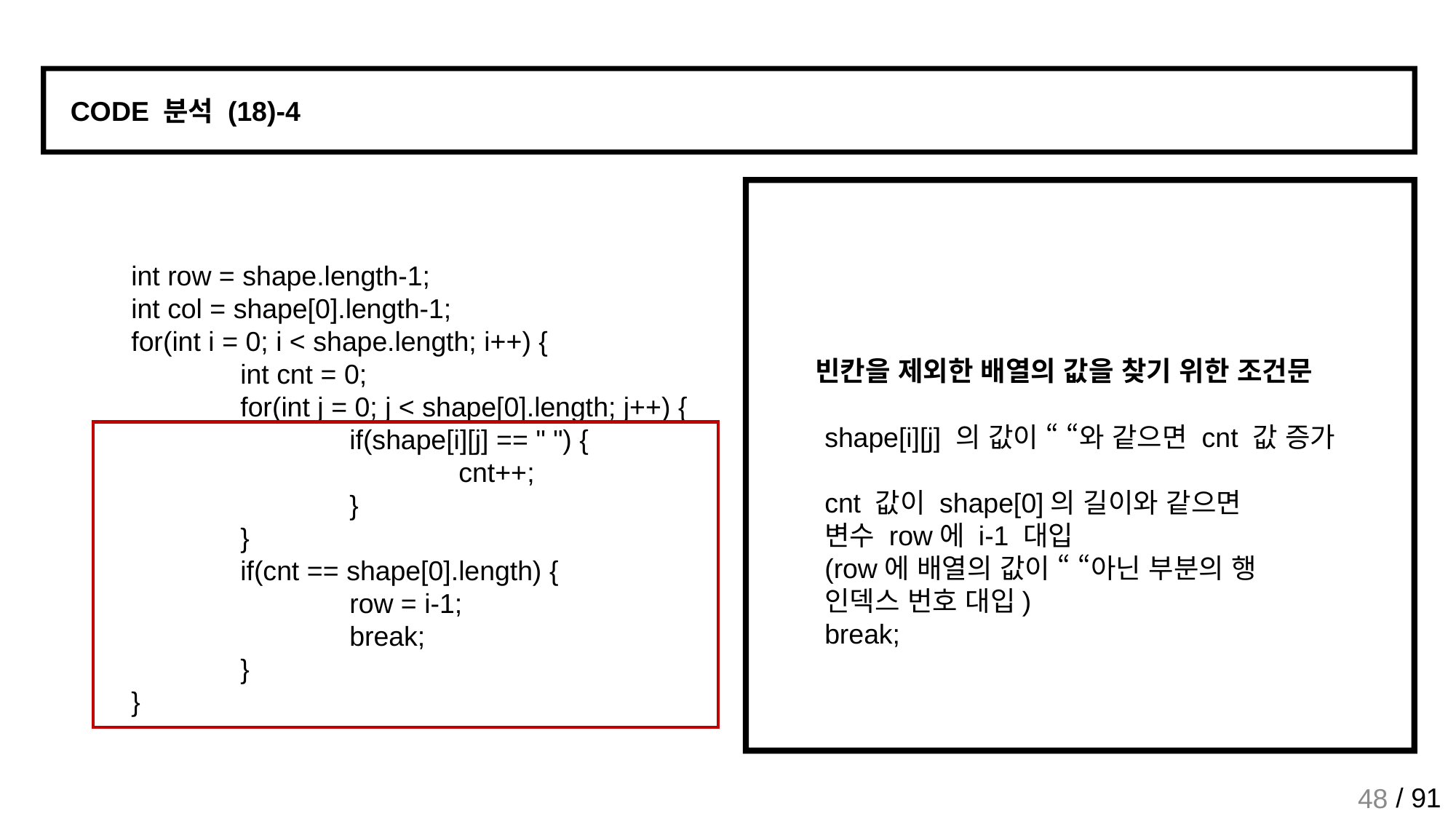

CODE 분석 (18)-4

	int row = shape.length-1;
	int col = shape[0].length-1;
	for(int i = 0; i < shape.length; i++) {
		int cnt = 0;
		for(int j = 0; j < shape[0].length; j++) {
			if(shape[i][j] == " ") {
				cnt++;
			}
		}
		if(cnt == shape[0].length) {
			row = i-1;
			break;
		}
	}
빈칸을 제외한 배열의 값을 찾기 위한 조건문
shape[i][j] 의 값이 “ “와 같으면 cnt 값 증가

cnt 값이 shape[0]의 길이와 같으면
변수 row에 i-1 대입
(row에 배열의 값이 “ “아닌 부분의 행
인덱스 번호 대입)
break;

48